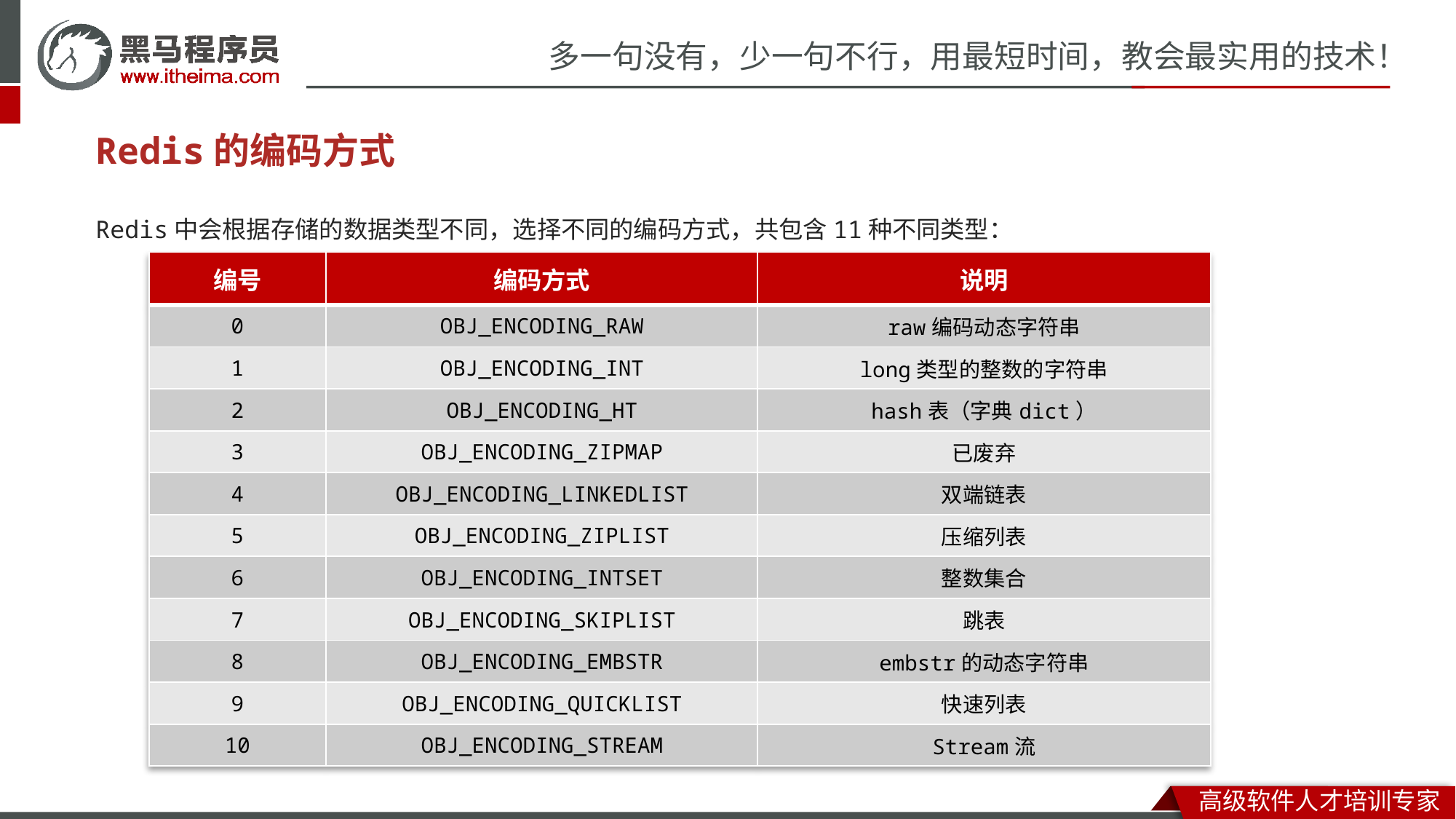

# Redis的编码方式
Redis中会根据存储的数据类型不同，选择不同的编码方式，共包含11种不同类型：
| 编号 | 编码方式 | 说明 |
| --- | --- | --- |
| 0 | OBJ\_ENCODING\_RAW | raw编码动态字符串 |
| 1 | OBJ\_ENCODING\_INT | long类型的整数的字符串 |
| 2 | OBJ\_ENCODING\_HT | hash表（字典dict） |
| 3 | OBJ\_ENCODING\_ZIPMAP | 已废弃 |
| 4 | OBJ\_ENCODING\_LINKEDLIST | 双端链表 |
| 5 | OBJ\_ENCODING\_ZIPLIST | 压缩列表 |
| 6 | OBJ\_ENCODING\_INTSET | 整数集合 |
| 7 | OBJ\_ENCODING\_SKIPLIST | 跳表 |
| 8 | OBJ\_ENCODING\_EMBSTR | embstr的动态字符串 |
| 9 | OBJ\_ENCODING\_QUICKLIST | 快速列表 |
| 10 | OBJ\_ENCODING\_STREAM | Stream流 |